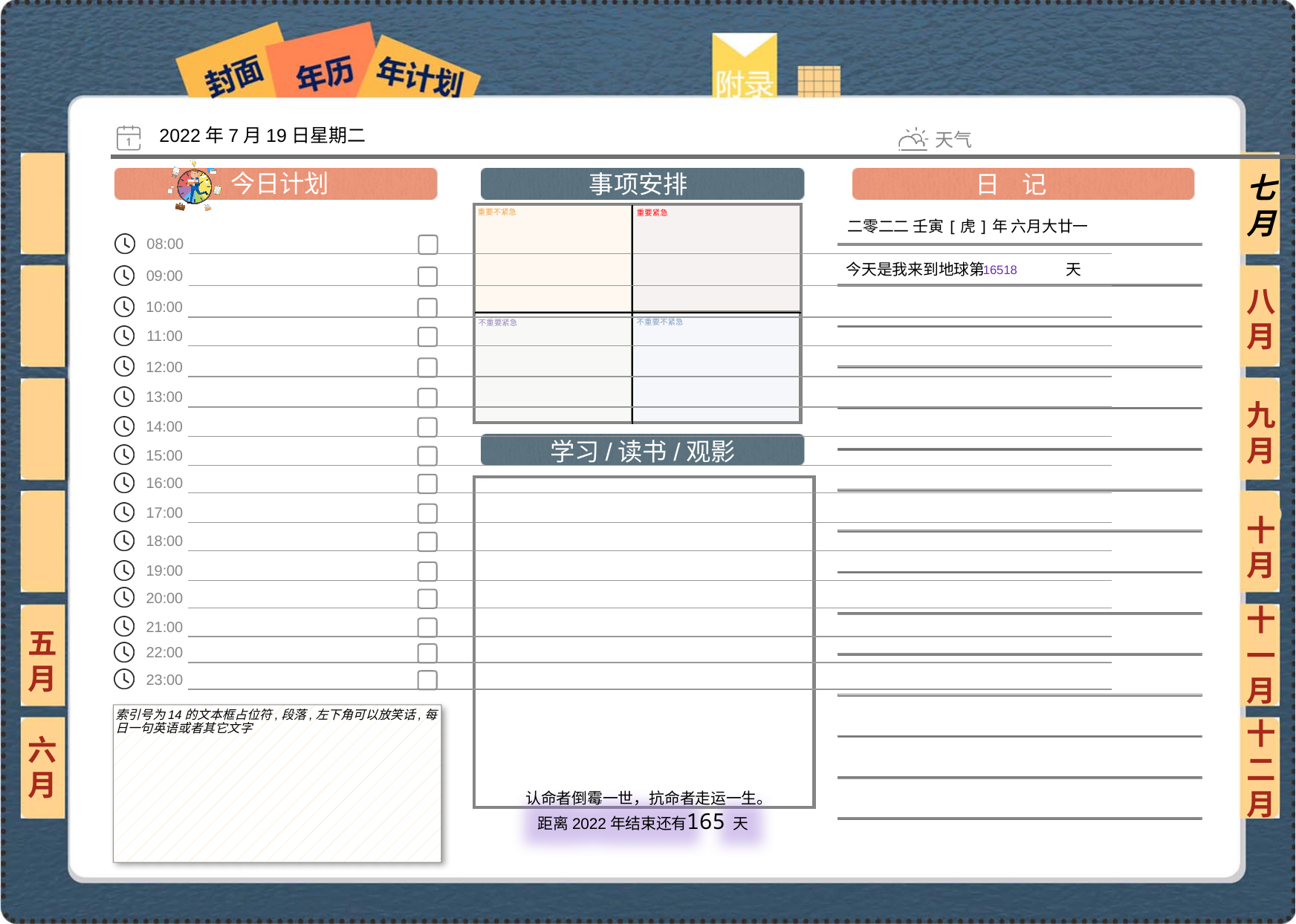

2022年7月19日星期二
七月
二零二二 壬寅[虎]年 六月大廿一
16518
八月
九月
十月
十一月
五月
索引号为14的文本框占位符,段落,左下角可以放笑话,每日一句英语或者其它文字
六月
十二月
165
 认命者倒霉一世，抗命者走运一生。